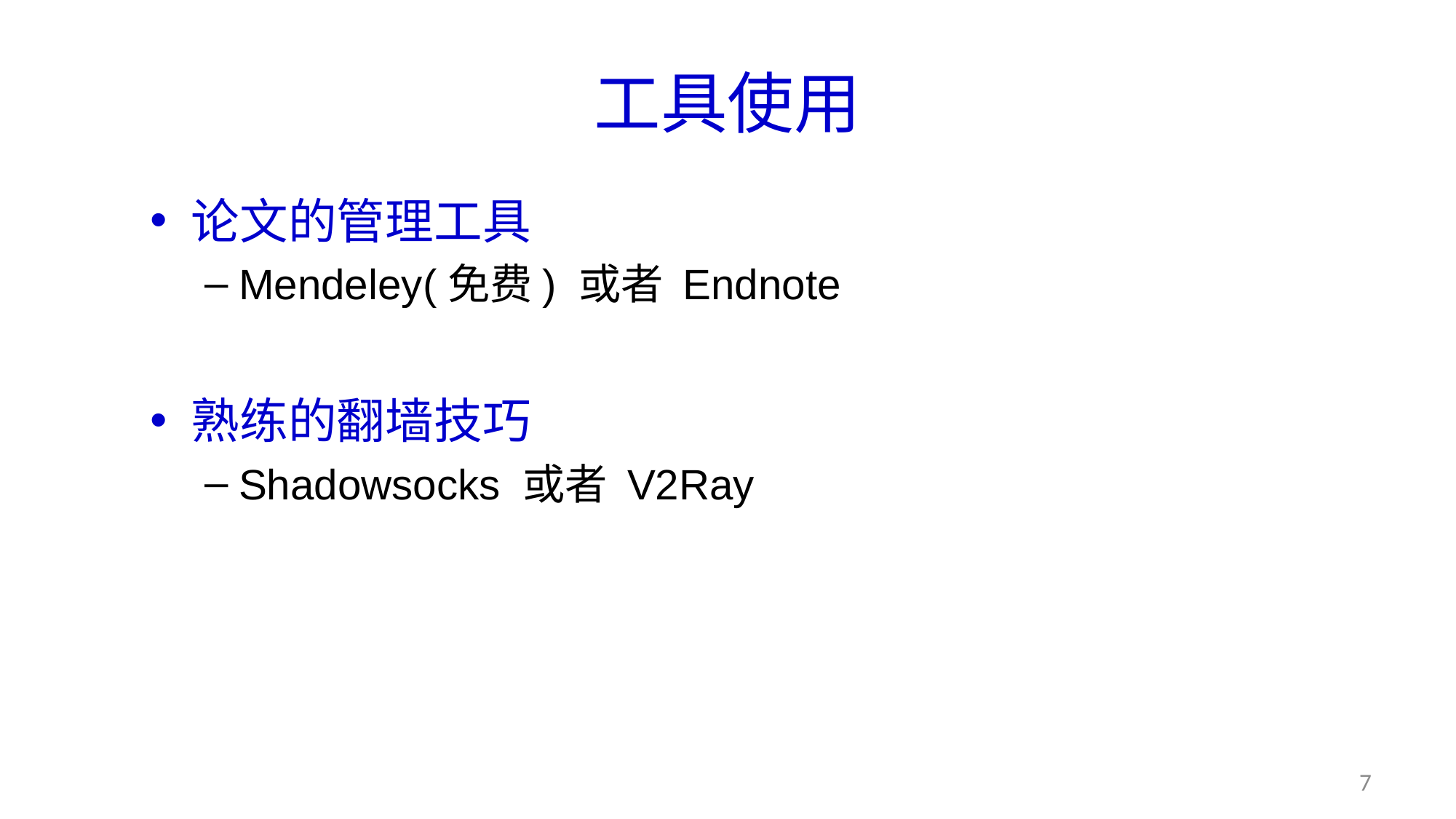

# 工具使用
论文的管理工具
Mendeley(免费) 或者 Endnote

熟练的翻墙技巧
Shadowsocks 或者 V2Ray

7